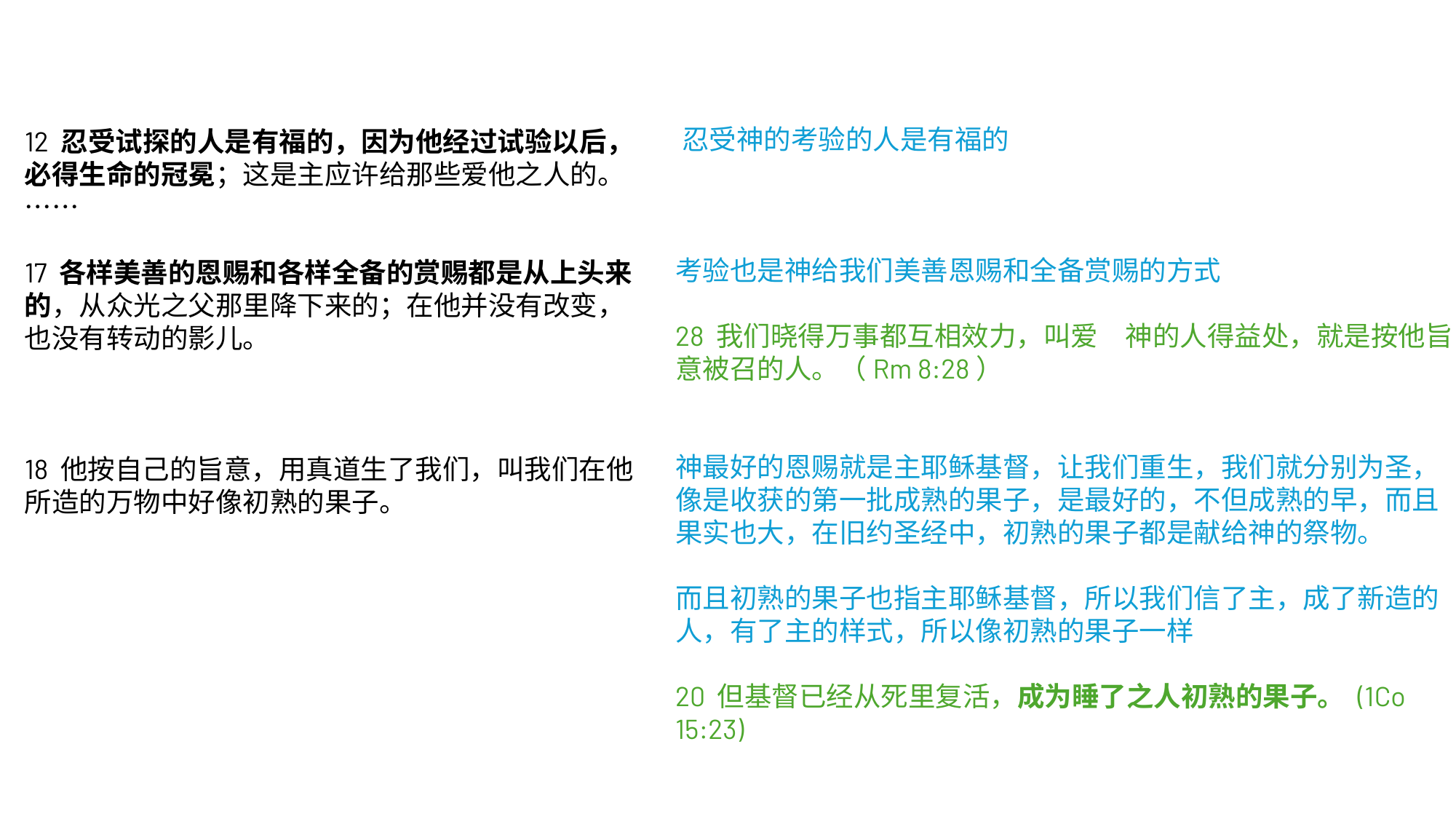

‪‪‪

12 忍受试探的人是有福的，因为他经过试验以后，必得生命的冠冕；这是主应许给那些爱他之人的。……

17 各样美善的恩赐和各样全备的赏赐都是从上头来的，从众光之父那里降下来的；在他并没有改变，也没有转动的影儿。

18 他按自己的旨意，用真道生了我们，叫我们在他所造的万物中好像初熟的果子。

‪‪‪忍受神的考验的人是有福的

考验也是神给我们美善恩赐和全备赏赐的方式
‪
28 我们晓得万事都互相效力，叫爱　神的人得益处，就是按他旨意被召的人。（Rm 8:28）

神最好的恩赐就是主耶稣基督，让我们重生，我们就分别为圣，像是收获的第一批成熟的果子，是最好的，不但成熟的早，而且果实也大，在旧约圣经中，初熟的果子都是献给神的祭物。

而且初熟的果子也指主耶稣基督，所以我们信了主，成了新造的人，有了主的样式，所以像初熟的果子一样‪

20 但基督已经从死里复活，成为睡了之人初熟的果子。 (1Co 15:23)